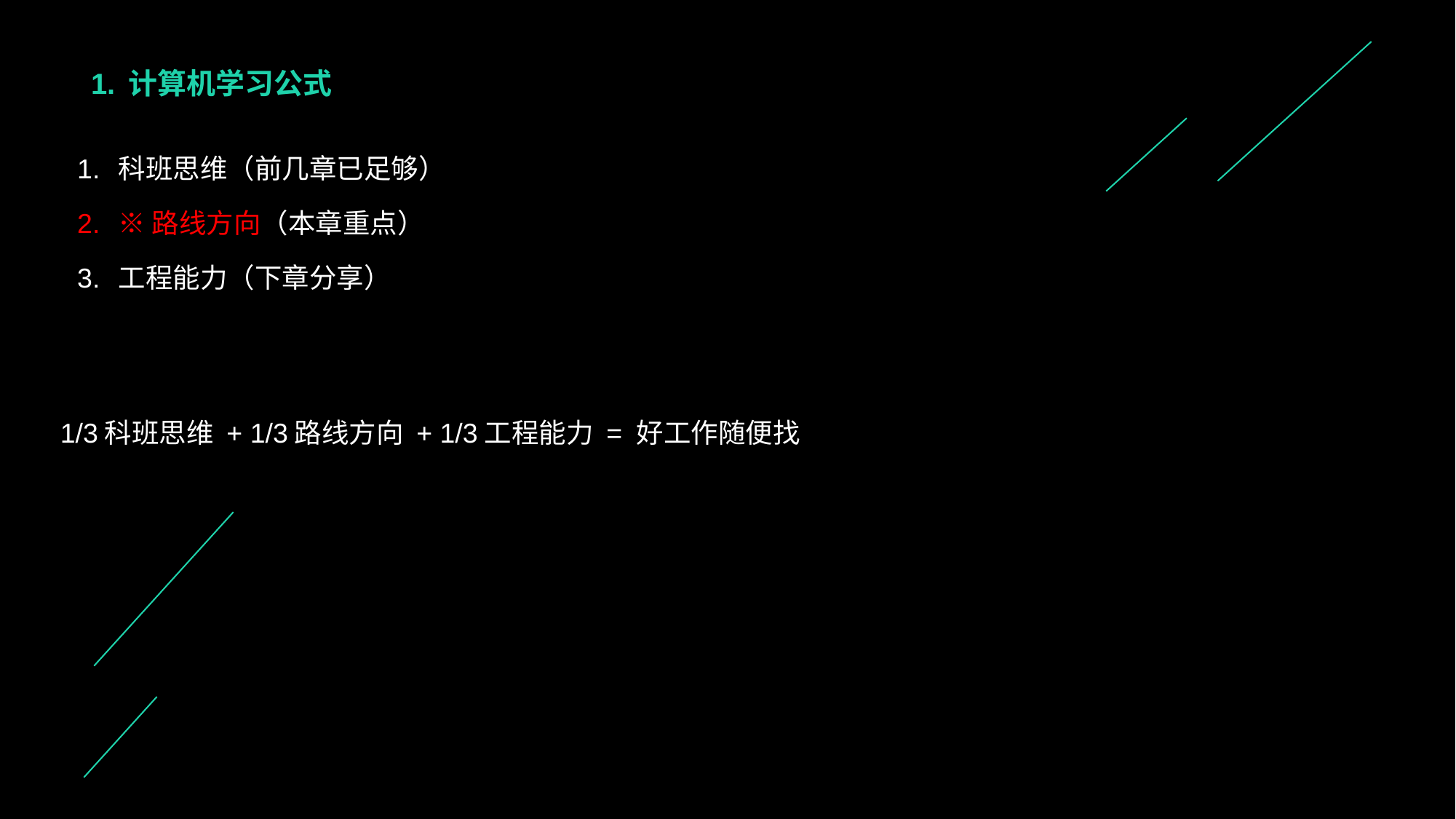

# 1. 计算机学习公式
科班思维（前几章已足够）
※路线方向（本章重点）
工程能力（下章分享）
1/3科班思维 + 1/3路线方向 + 1/3工程能力 = 好工作随便找